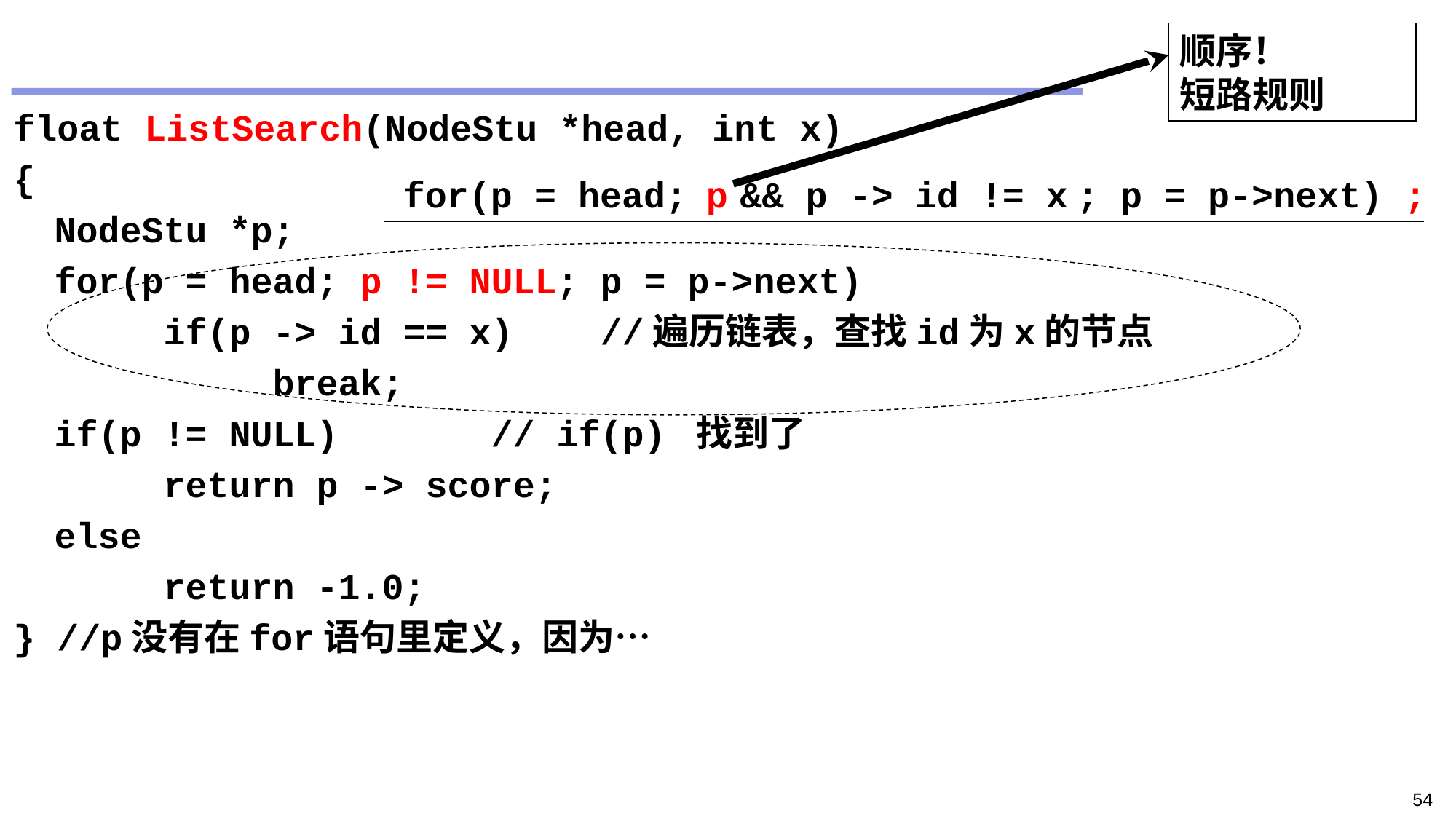

#
顺序！
短路规则
float ListSearch(NodeStu *head, int x)
{
	NodeStu *p;
	for(p = head; p != NULL; p = p->next)
		if(p -> id == x)	//遍历链表，查找id为x的节点
			break;
	if(p != NULL)		// if(p) 找到了
		return p -> score;
	else
		return -1.0;
} //p没有在for语句里定义，因为…

for(p = head;
p
&& p -> id != x
; p = p->next) ;

54